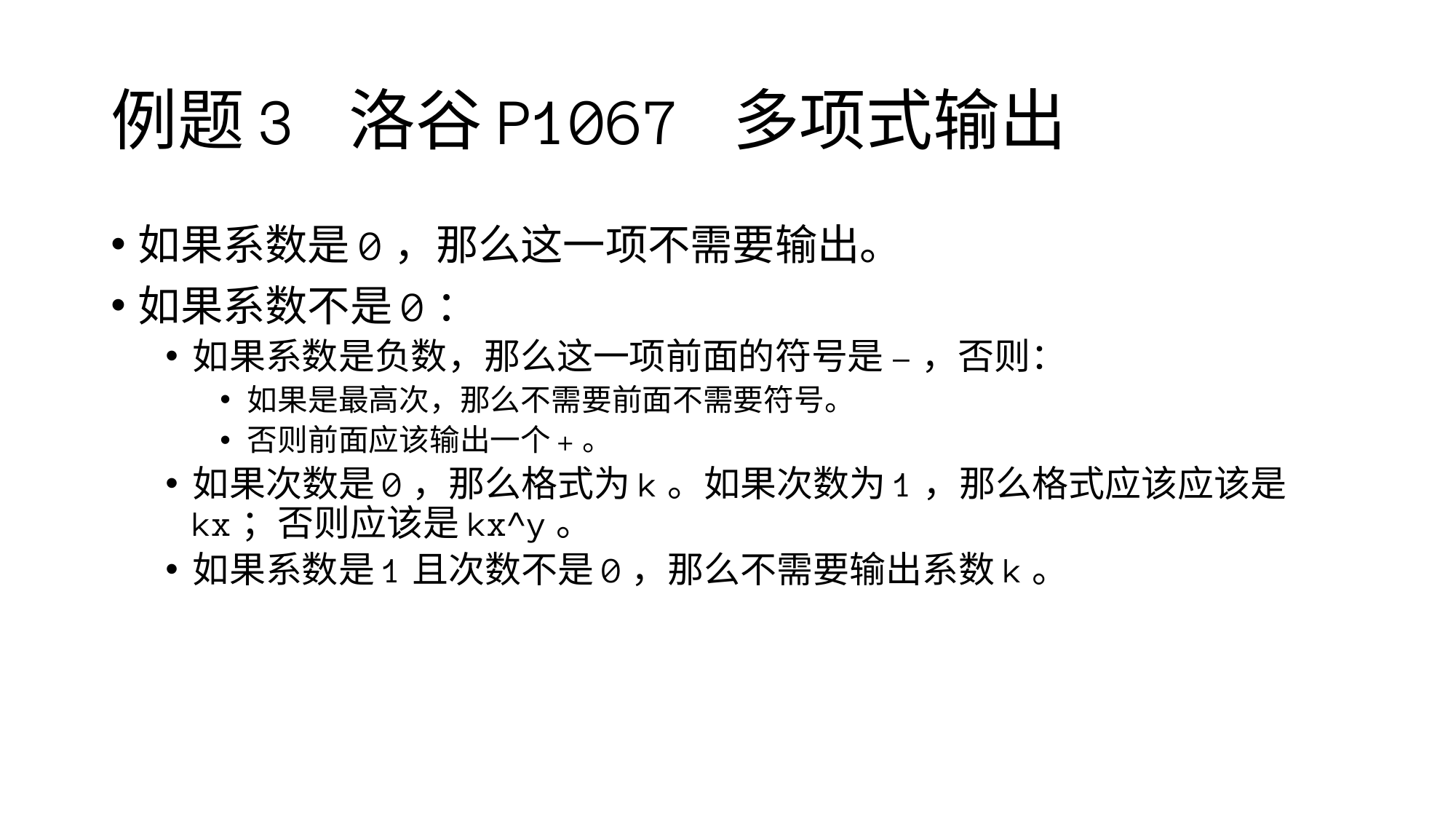

# 例题3 洛谷P1067 多项式输出
如果系数是0，那么这一项不需要输出。
如果系数不是0：
如果系数是负数，那么这一项前面的符号是-，否则：
如果是最高次，那么不需要前面不需要符号。
否则前面应该输出一个+。
如果次数是0，那么格式为k。如果次数为1，那么格式应该应该是kx；否则应该是kx^y。
如果系数是1且次数不是0，那么不需要输出系数k。